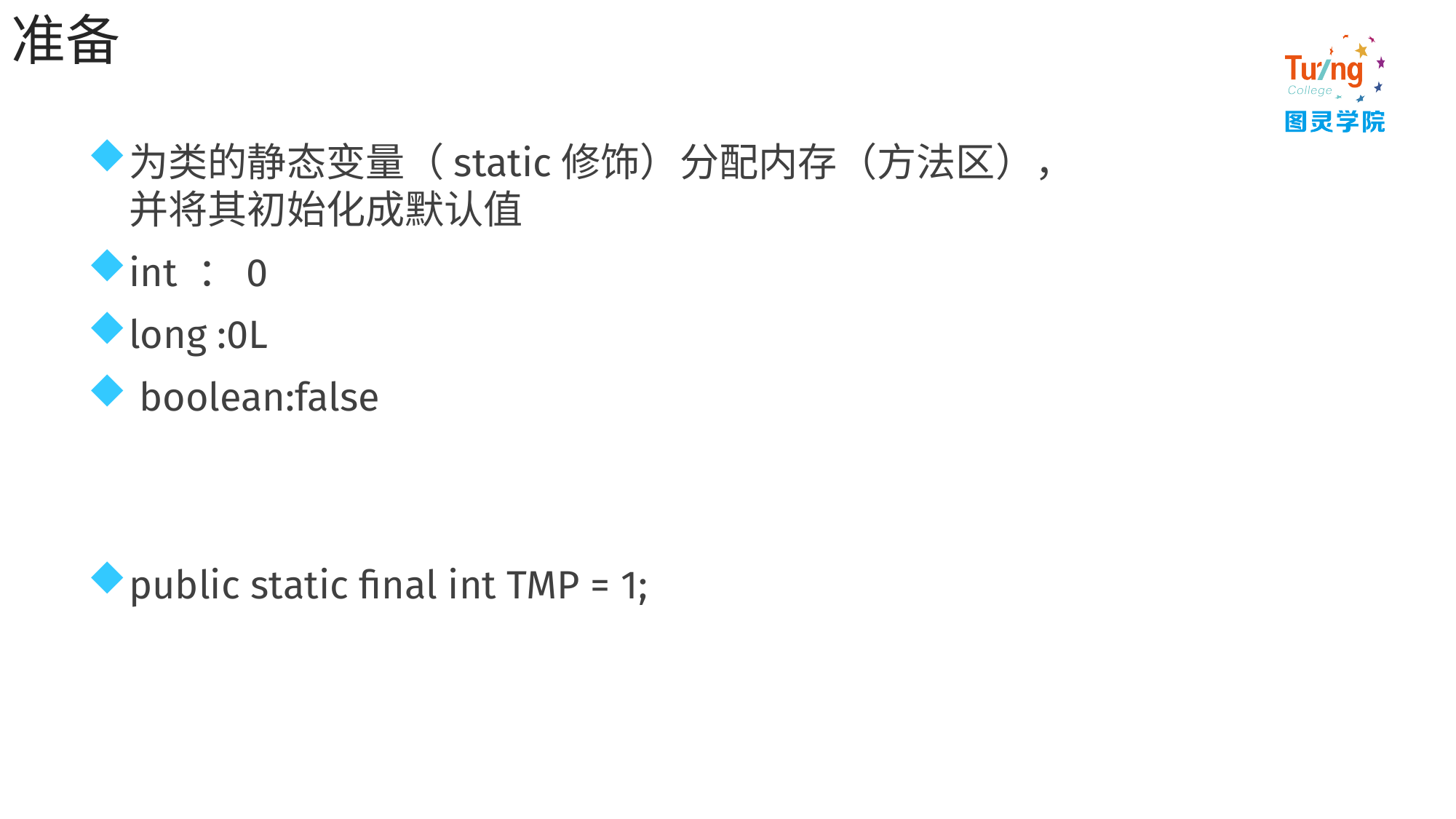

# 准备
为类的静态变量（static修饰）分配内存（方法区），并将其初始化成默认值
int ：0
long :0L
 boolean:false

public static final int TMP = 1;